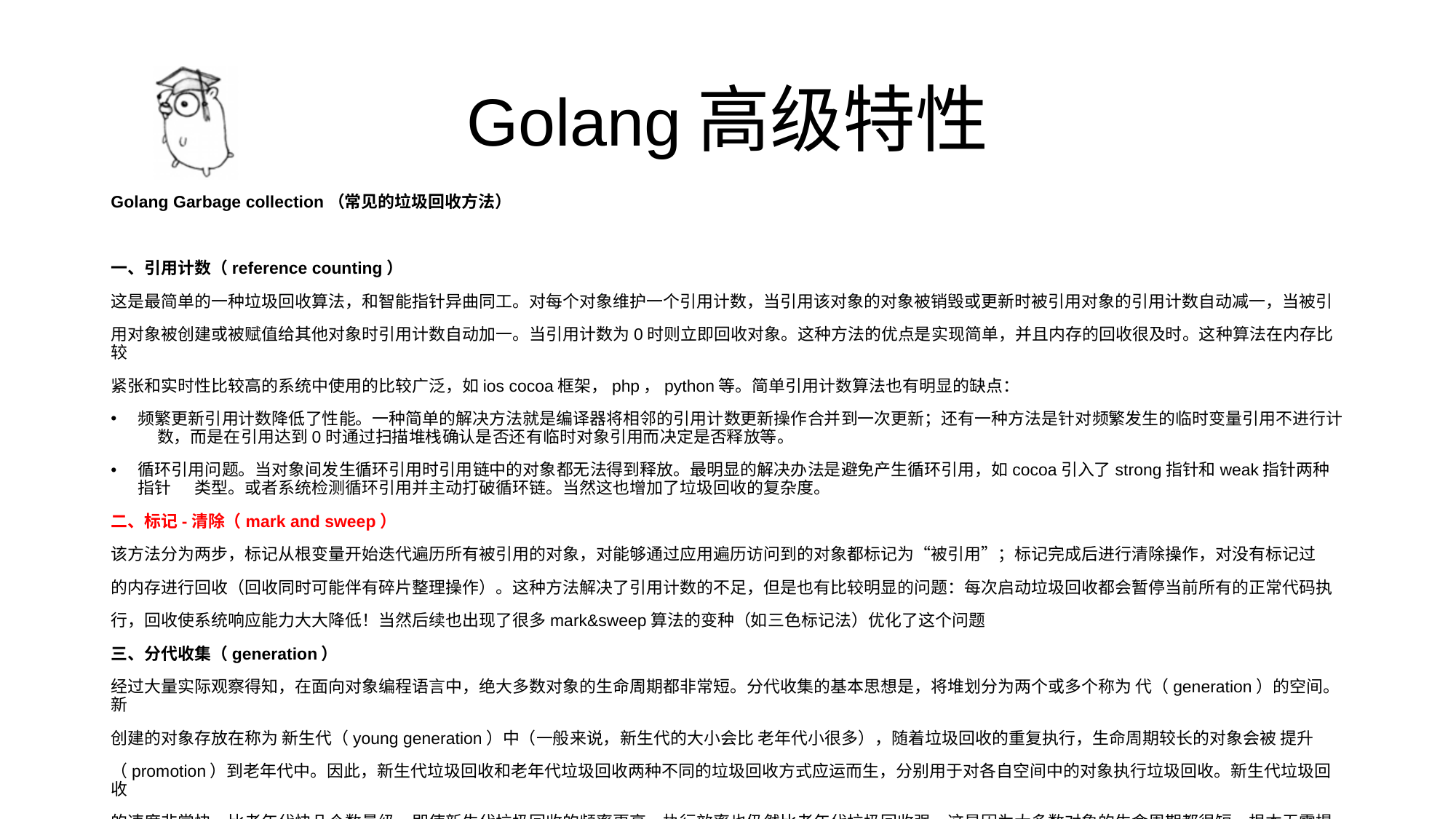

# Golang高级特性
Golang Garbage collection（常见的垃圾回收方法）

一、引用计数（reference counting）
这是最简单的一种垃圾回收算法，和智能指针异曲同工。对每个对象维护一个引用计数，当引用该对象的对象被销毁或更新时被引用对象的引用计数自动减一，当被引
用对象被创建或被赋值给其他对象时引用计数自动加一。当引用计数为0时则立即回收对象。这种方法的优点是实现简单，并且内存的回收很及时。这种算法在内存比较
紧张和实时性比较高的系统中使用的比较广泛，如ios cocoa框架，php，python等。简单引用计数算法也有明显的缺点：
频繁更新引用计数降低了性能。一种简单的解决方法就是编译器将相邻的引用计数更新操作合并到一次更新；还有一种方法是针对频繁发生的临时变量引用不进行计      数，而是在引用达到0时通过扫描堆栈确认是否还有临时对象引用而决定是否释放等。
循环引用问题。当对象间发生循环引用时引用链中的对象都无法得到释放。最明显的解决办法是避免产生循环引用，如cocoa引入了strong指针和weak指针两种指针      类型。或者系统检测循环引用并主动打破循环链。当然这也增加了垃圾回收的复杂度。
二、标记-清除（mark and sweep）
该方法分为两步，标记从根变量开始迭代遍历所有被引用的对象，对能够通过应用遍历访问到的对象都标记为“被引用”；标记完成后进行清除操作，对没有标记过
的内存进行回收（回收同时可能伴有碎片整理操作）。这种方法解决了引用计数的不足，但是也有比较明显的问题：每次启动垃圾回收都会暂停当前所有的正常代码执
行，回收使系统响应能力大大降低！当然后续也出现了很多mark&sweep算法的变种（如三色标记法）优化了这个问题
三、分代收集（generation）
经过大量实际观察得知，在面向对象编程语言中，绝大多数对象的生命周期都非常短。分代收集的基本思想是，将堆划分为两个或多个称为 代（generation）的空间。新
创建的对象存放在称为 新生代（young generation）中（一般来说，新生代的大小会比 老年代小很多），随着垃圾回收的重复执行，生命周期较长的对象会被 提升
（promotion）到老年代中。因此，新生代垃圾回收和老年代垃圾回收两种不同的垃圾回收方式应运而生，分别用于对各自空间中的对象执行垃圾回收。新生代垃圾回收
的速度非常快，比老年代快几个数量级，即使新生代垃圾回收的频率更高，执行效率也仍然比老年代垃圾回收强，这是因为大多数对象的生命周期都很短，根本无需提
升到老年代